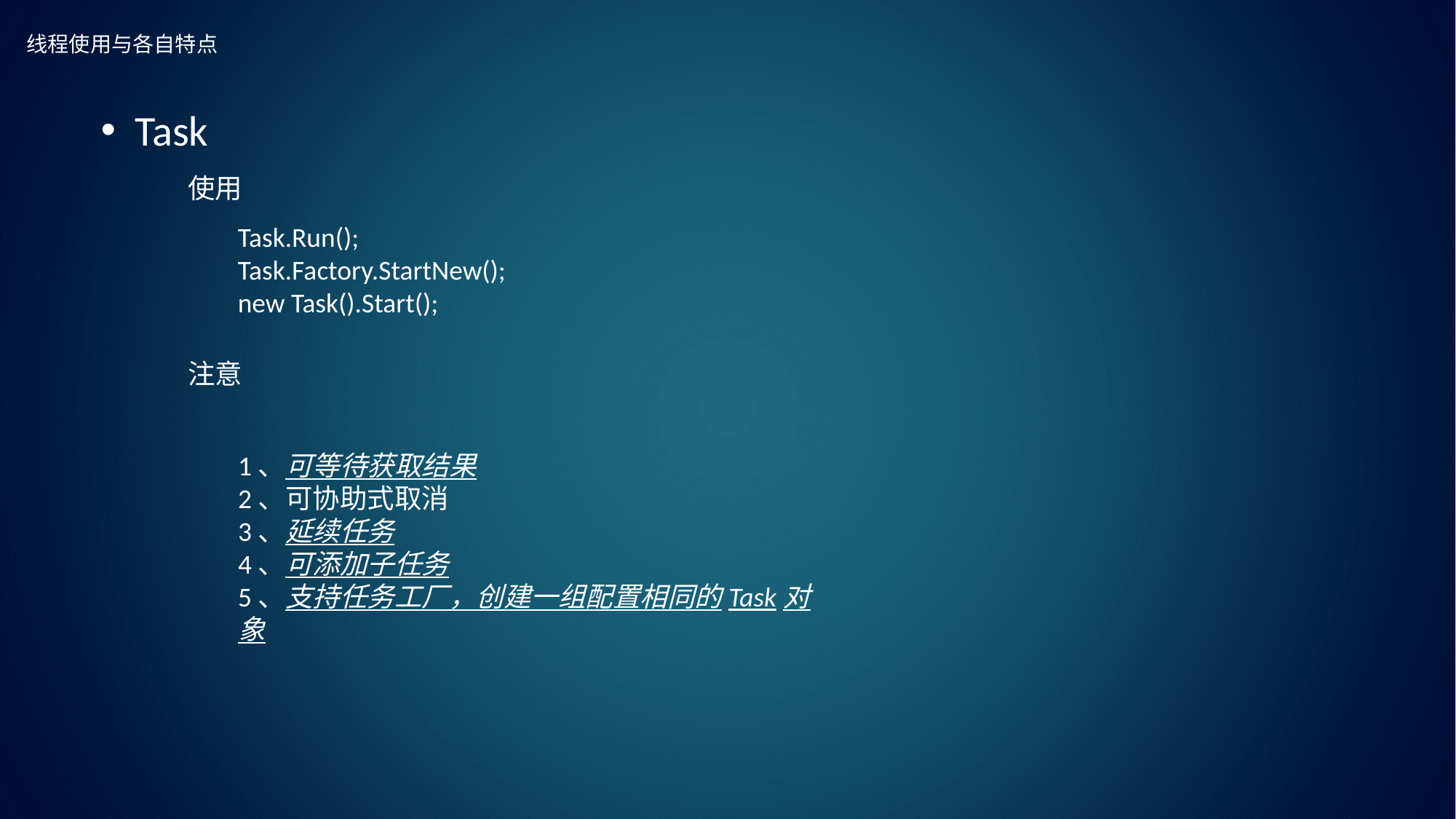

# 线程使用与各自特点
Task
使用
Task.Run();
Task.Factory.StartNew();
new Task().Start();
注意
1、可等待获取结果
2、可协助式取消
3、延续任务
4、可添加子任务
5、支持任务工厂，创建一组配置相同的Task对象